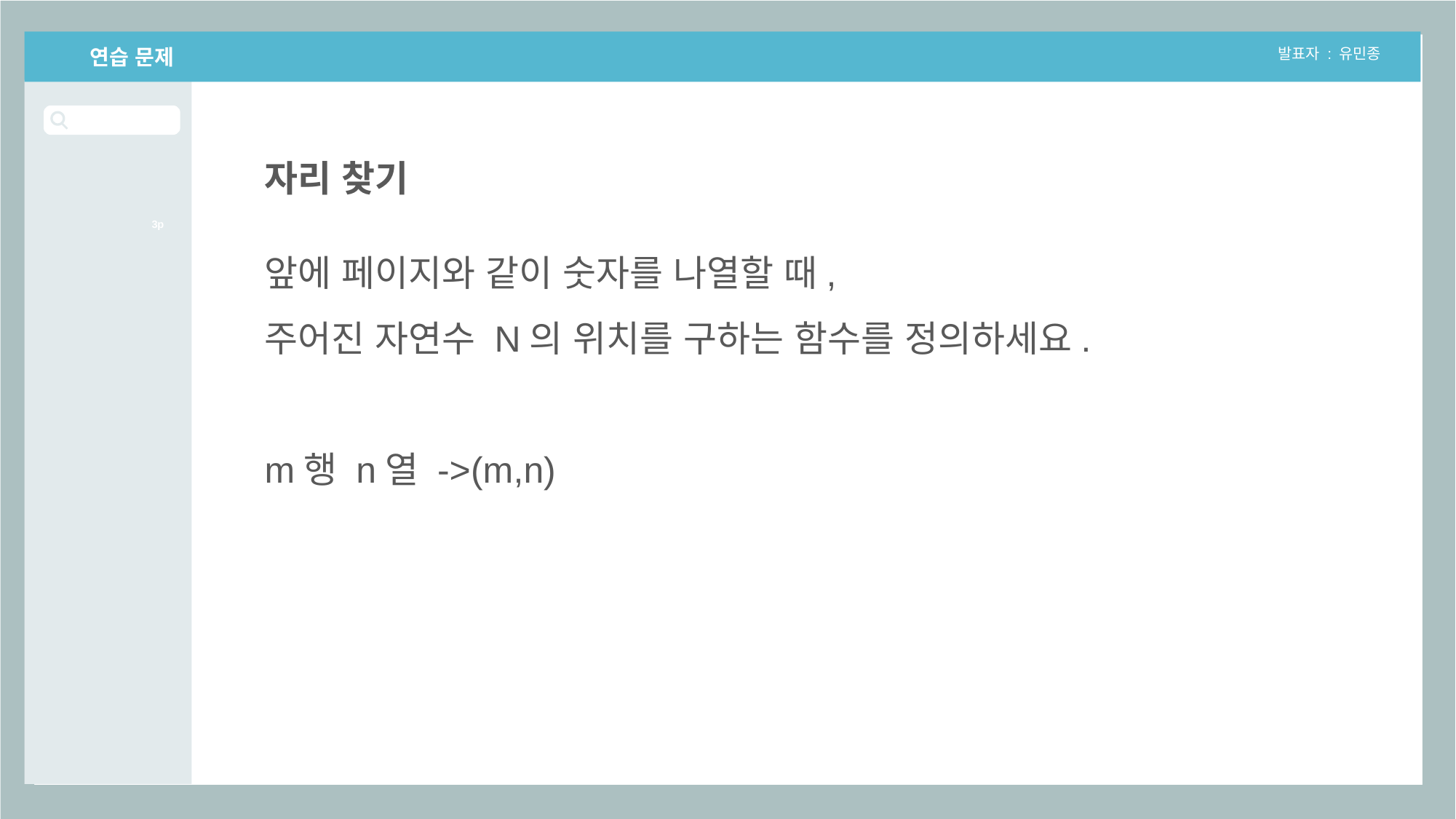

연습 문제
발표자 : 유민종

자리 찾기
3p
앞에 페이지와 같이 숫자를 나열할 때,
주어진 자연수 N의 위치를 구하는 함수를 정의하세요.

m행 n열 ->(m,n)